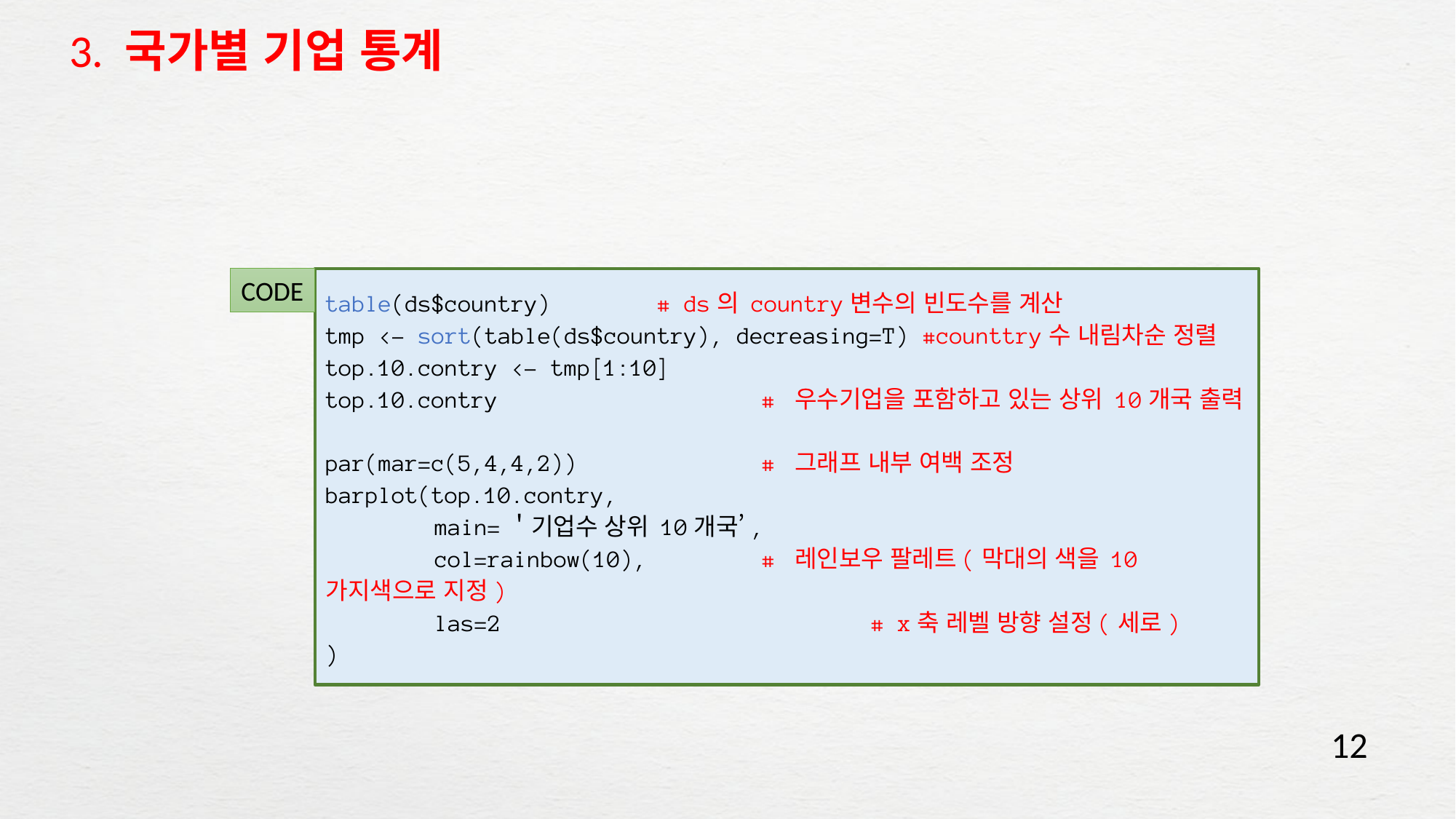

# 3. 국가별 기업 통계

CODE
table(ds$country)        # ds의 country변수의 빈도수를 계산
tmp <- sort(table(ds$country), decreasing=T) #counttry수 내림차순 정렬
top.10.contry <- tmp[1:10]
top.10.contry 			# 우수기업을 포함하고 있는 상위 10개국 출력

par(mar=c(5,4,4,2)) 		# 그래프 내부 여백 조정
barplot(top.10.contry,
	main=＇기업수 상위 10개국’,
	col=rainbow(10),		# 레인보우 팔레트(막대의 색을 10가지색으로 지정)
	las=2				# x축 레벨 방향 설정(세로)
)
12